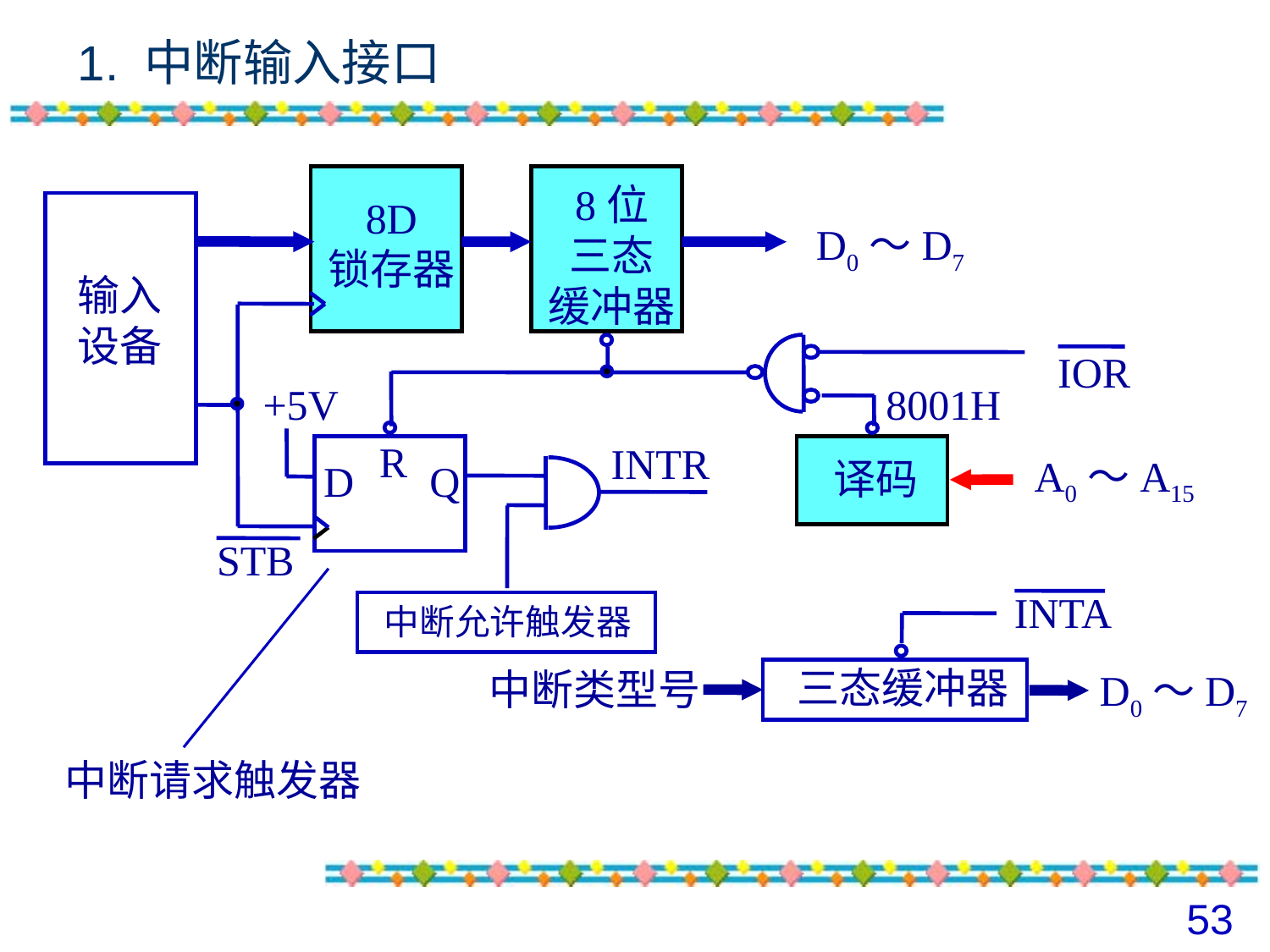

# 1. 中断输入接口

8位
三态
缓冲器
8D
锁存器

输入
设备
D0～D7

IOR

+5V
8001H

R
INTR

A0～A15
译码
D
Q

STB

INTA

中断允许触发器

三态缓冲器
中断类型号
D0～D7

中断请求触发器